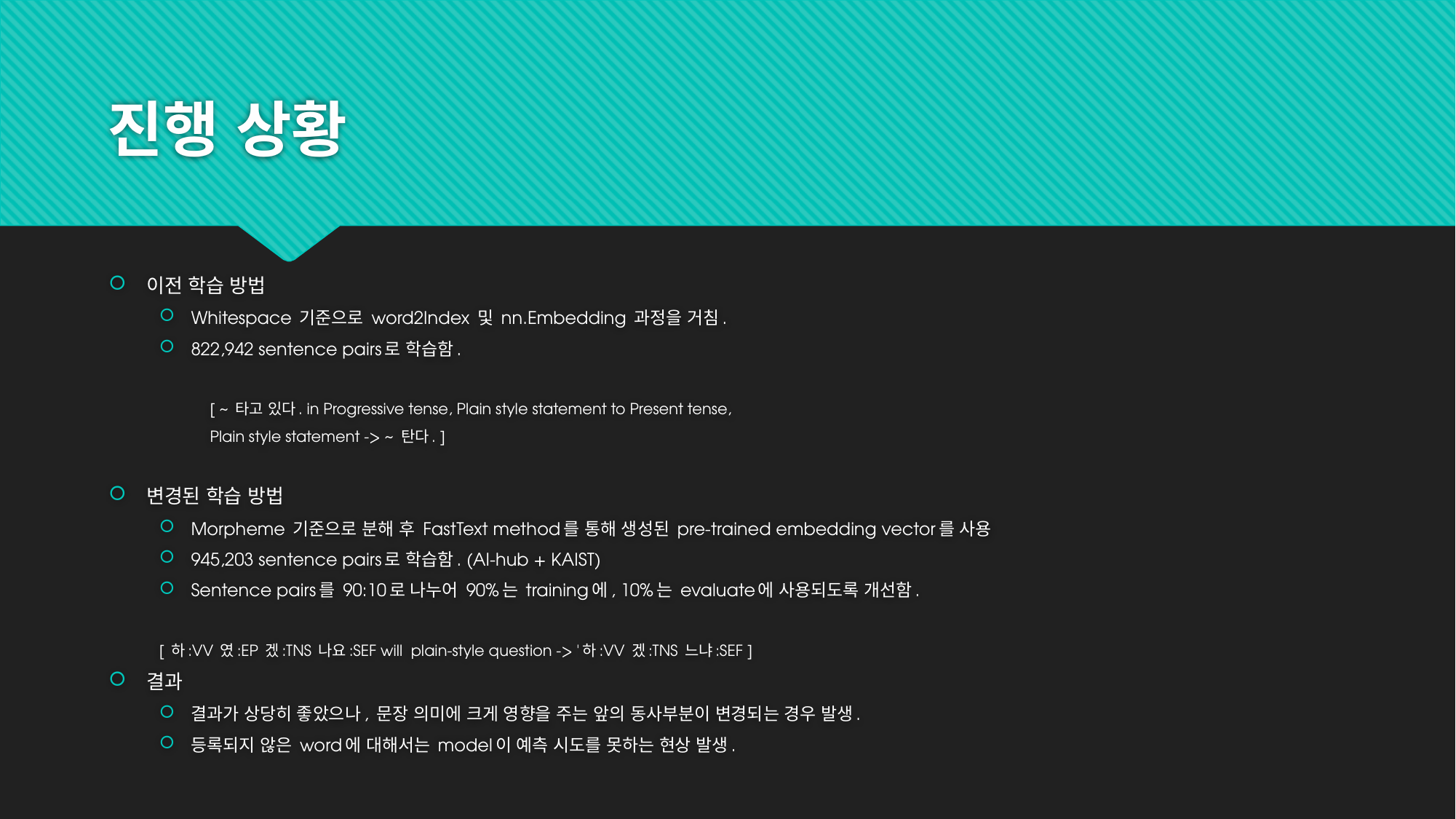

# 진행 상황
이전 학습 방법
Whitespace 기준으로 word2Index 및 nn.Embedding 과정을 거침.
822,942 sentence pairs로 학습함.

[ ~ 타고 있다. in Progressive tense, Plain style statement to Present tense,
Plain style statement -> ~ 탄다. ]

변경된 학습 방법
Morpheme 기준으로 분해 후 FastText method를 통해 생성된 pre-trained embedding vector를 사용
945,203 sentence pairs로 학습함. (AI-hub + KAIST)
Sentence pairs를 90:10로 나누어 90%는 training에, 10%는 evaluate에 사용되도록 개선함.

	[ 하:VV 였:EP 겠:TNS 나요:SEF will  plain-style question -> '하:VV 겠:TNS 느냐:SEF ]
결과
결과가 상당히 좋았으나, 문장 의미에 크게 영향을 주는 앞의 동사부분이 변경되는 경우 발생.
등록되지 않은 word에 대해서는 model이 예측 시도를 못하는 현상 발생.